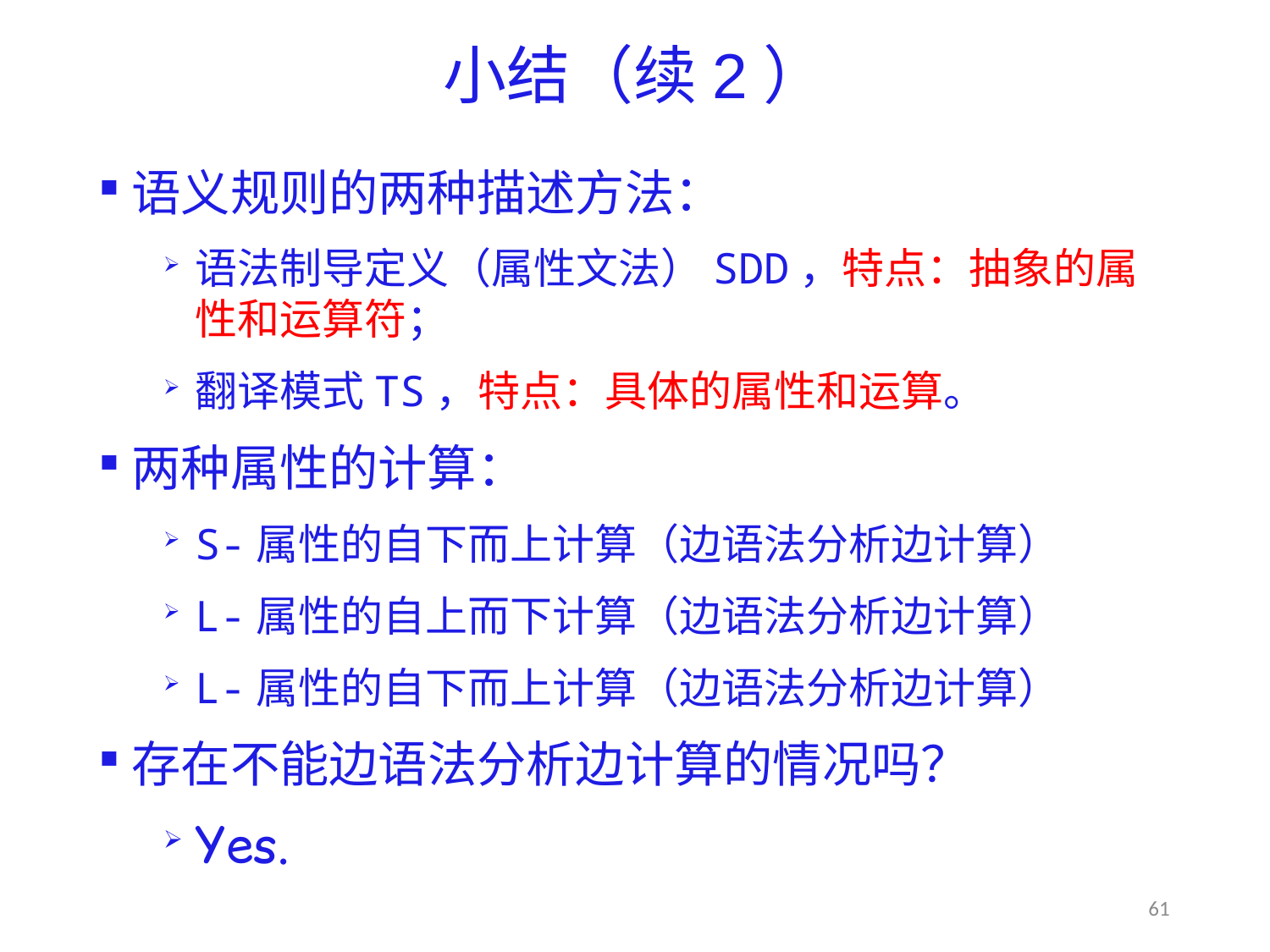

# 小结（续2）
语义规则的两种描述方法：
语法制导定义（属性文法）SDD，特点：抽象的属性和运算符；
翻译模式TS，特点：具体的属性和运算。
两种属性的计算：
S-属性的自下而上计算（边语法分析边计算）
L-属性的自上而下计算（边语法分析边计算）
L-属性的自下而上计算（边语法分析边计算）
存在不能边语法分析边计算的情况吗？
Yes.
61